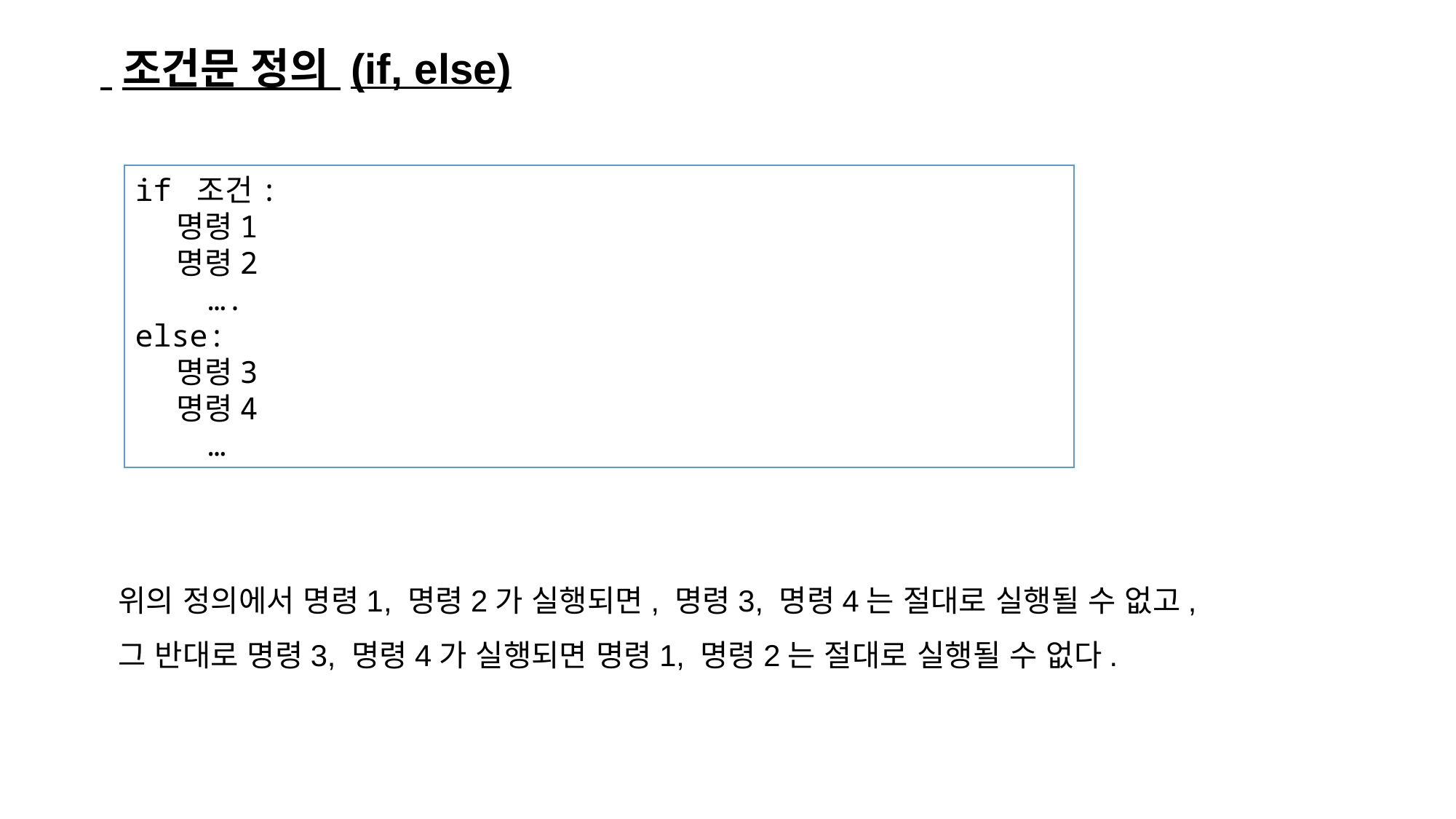

# 조건문 정의 (if, else)
if 조건:
    명령1
    명령2
    ….
else:
    명령3
    명령4
    …
위의 정의에서 명령1, 명령2가 실행되면, 명령3, 명령4는 절대로 실행될 수 없고,
그 반대로 명령3, 명령4가 실행되면 명령1, 명령2는 절대로 실행될 수 없다.